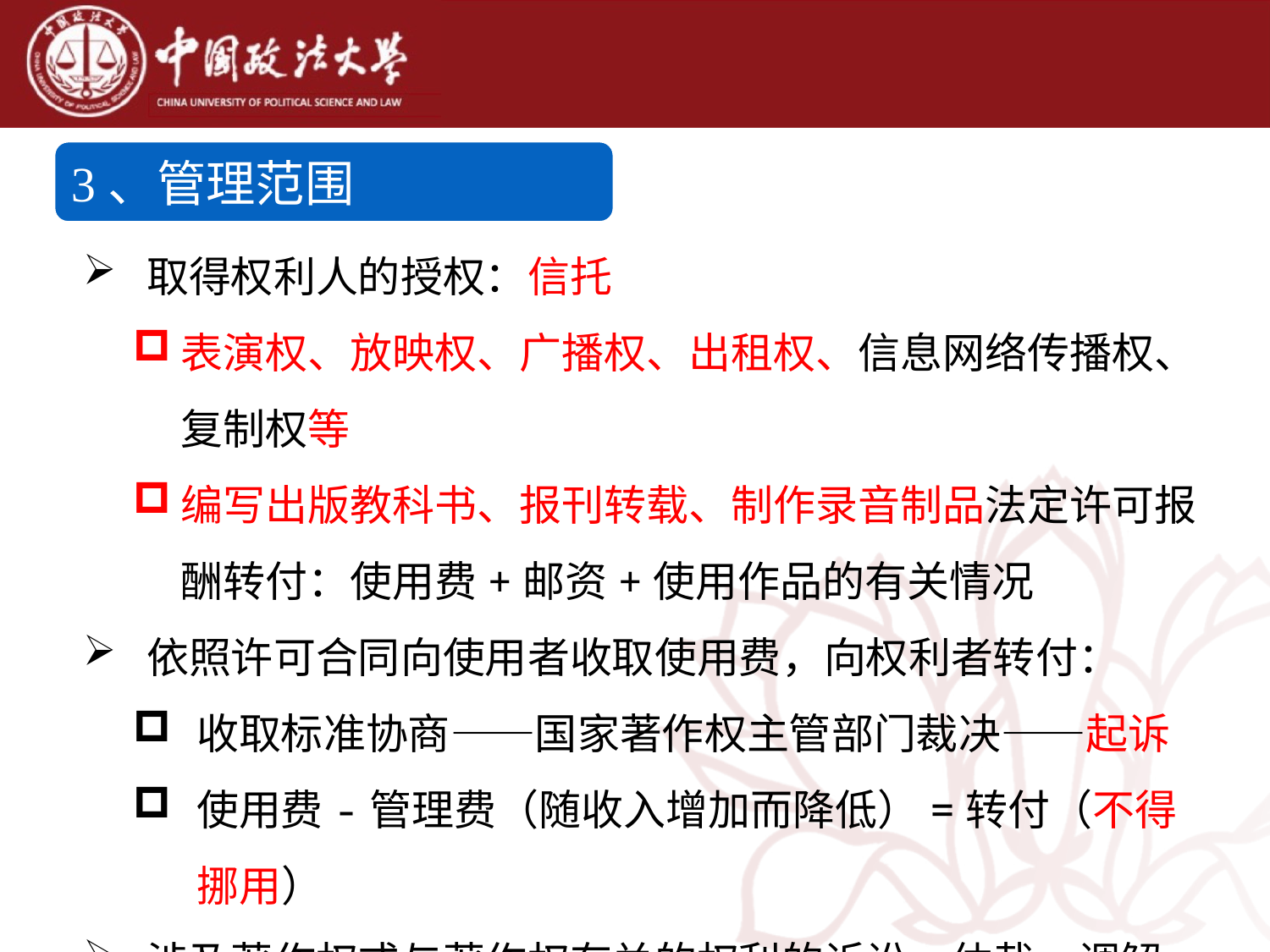

3、管理范围
取得权利人的授权：信托
表演权、放映权、广播权、出租权、信息网络传播权、复制权等
编写出版教科书、报刊转载、制作录音制品法定许可报酬转付：使用费+邮资+使用作品的有关情况
依照许可合同向使用者收取使用费，向权利者转付：
收取标准协商——国家著作权主管部门裁决——起诉
使用费-管理费（随收入增加而降低）=转付（不得挪用）
涉及著作权或与著作权有关的权利的诉讼、仲裁、调解